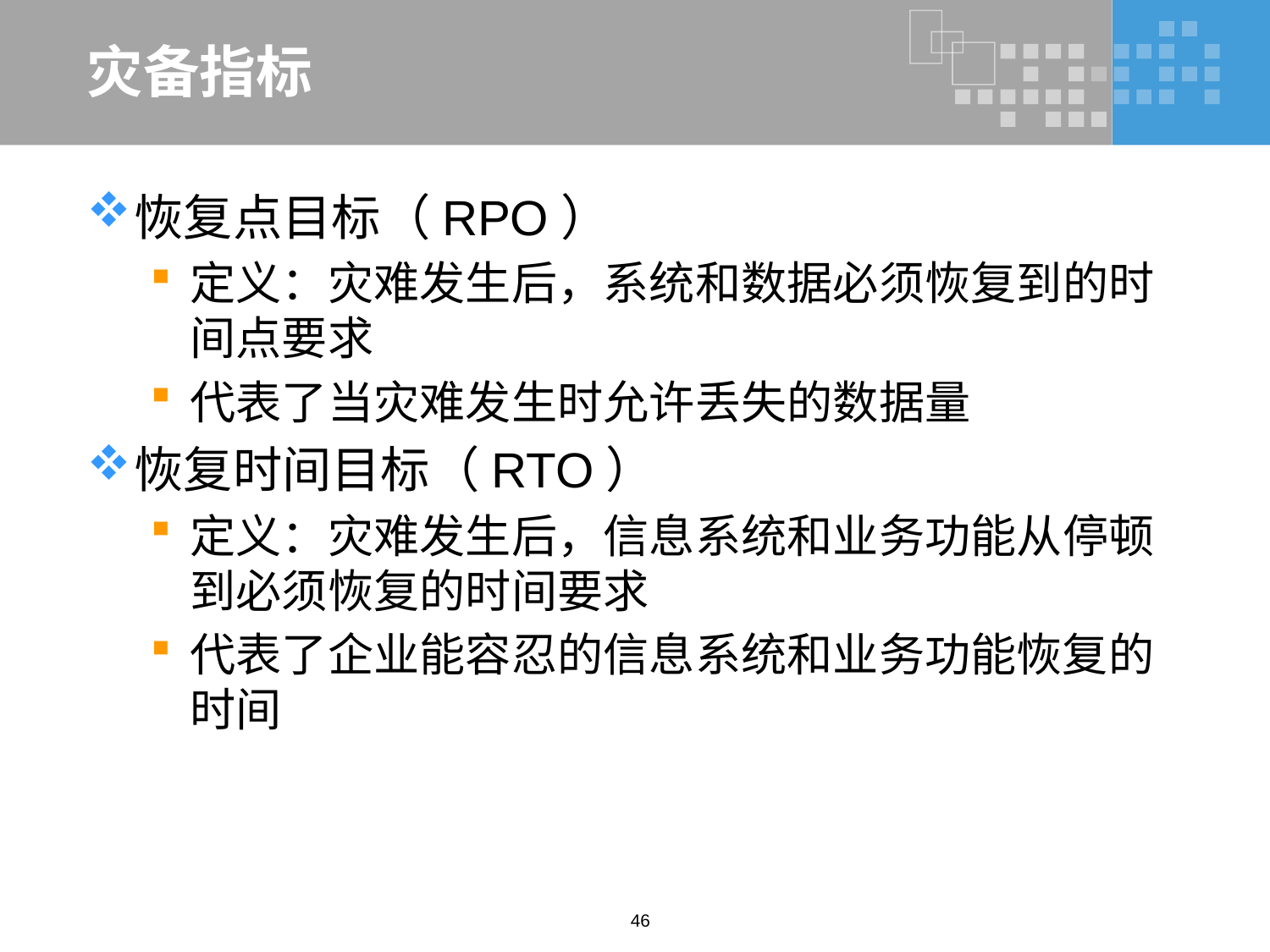

# 灾备指标
恢复点目标（RPO）
定义：灾难发生后，系统和数据必须恢复到的时间点要求
代表了当灾难发生时允许丢失的数据量
恢复时间目标（RTO）
定义：灾难发生后，信息系统和业务功能从停顿到必须恢复的时间要求
代表了企业能容忍的信息系统和业务功能恢复的时间

46